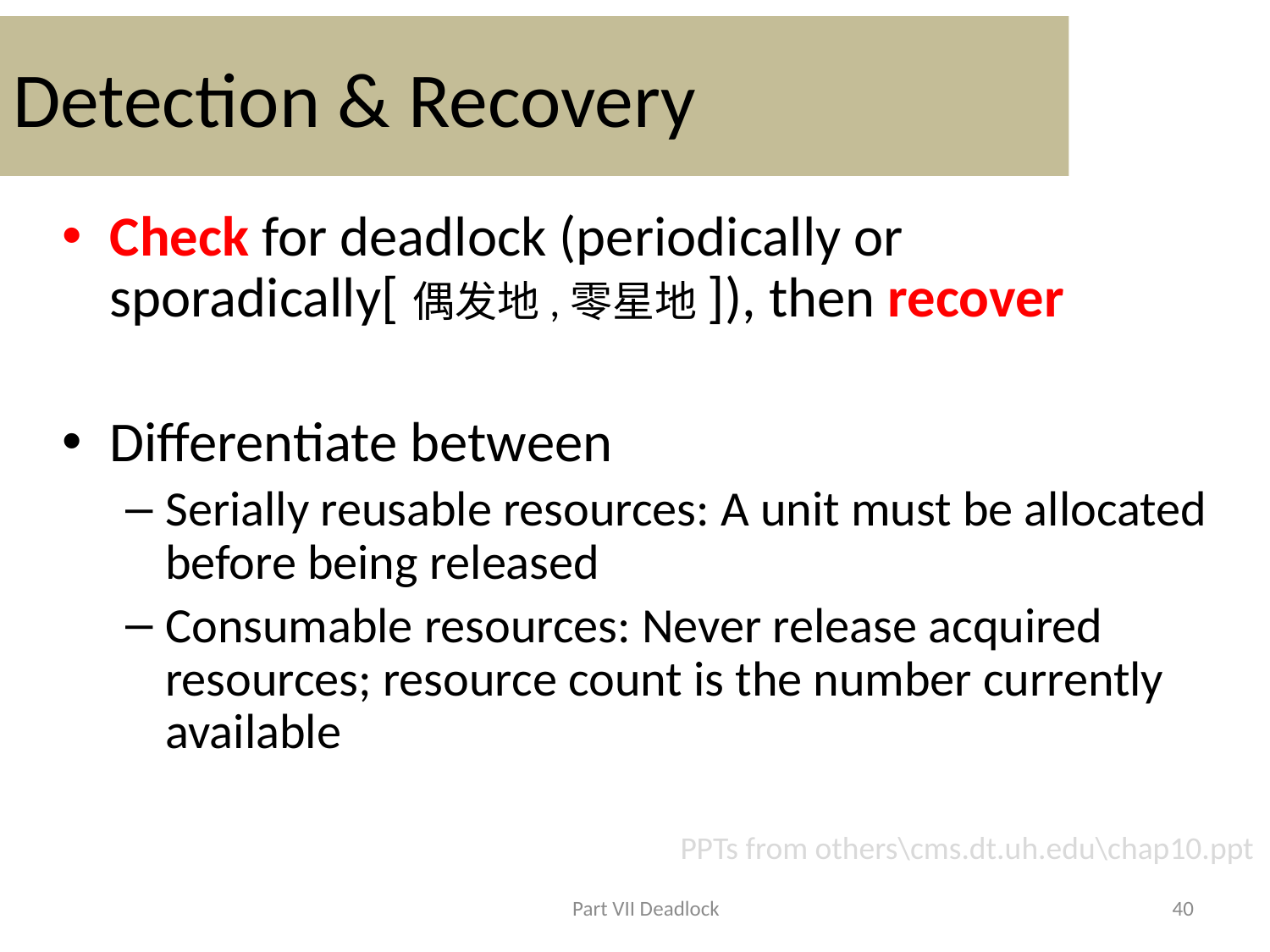

# Detection & Recovery
Check for deadlock (periodically or sporadically[偶发地,零星地]), then recover

Differentiate between
Serially reusable resources: A unit must be allocated before being released
Consumable resources: Never release acquired resources; resource count is the number currently available
PPTs from others\cms.dt.uh.edu\chap10.ppt
Part VII Deadlock
40